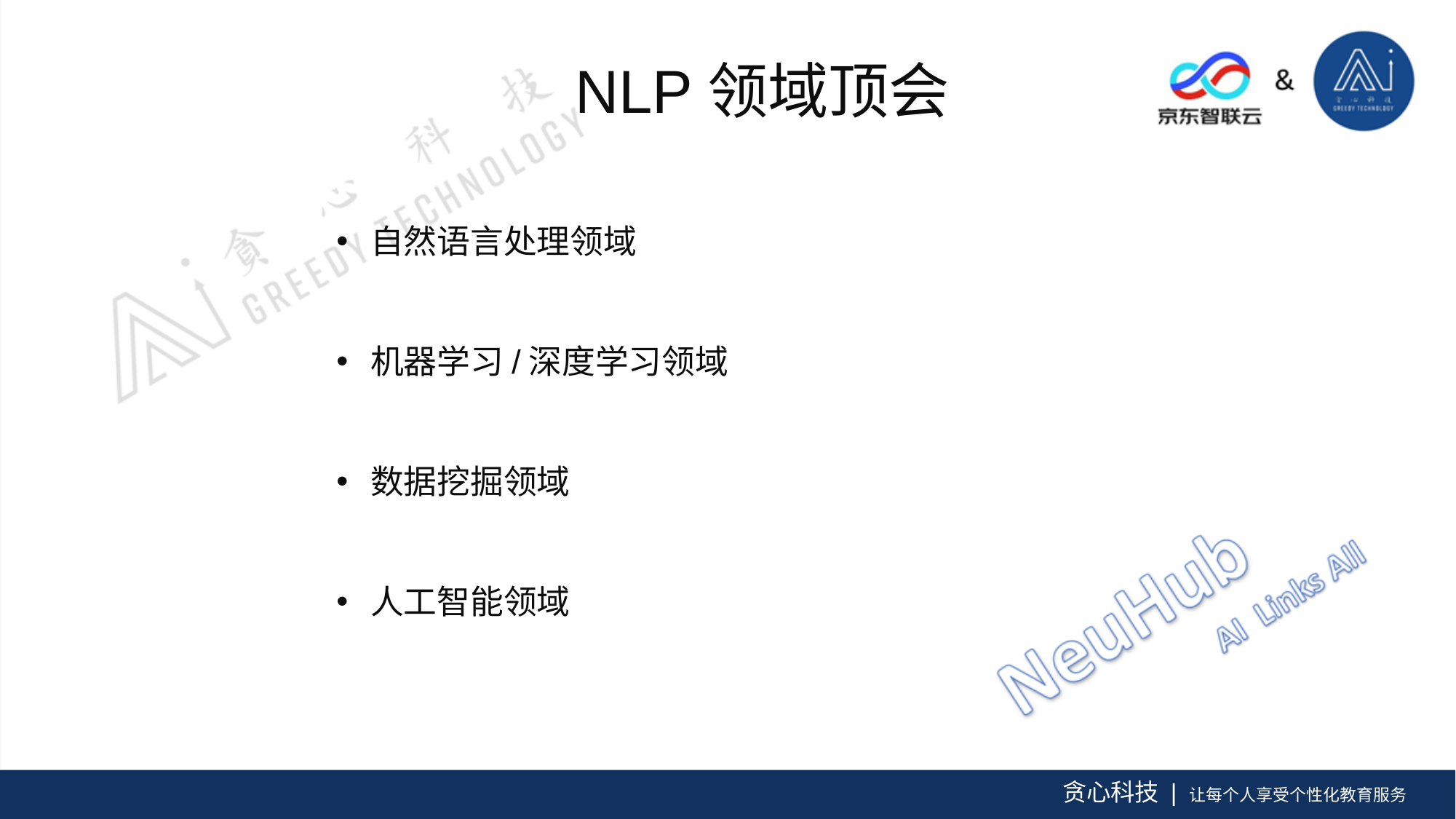

NLP领域顶会
自然语言处理领域

机器学习/深度学习领域

数据挖掘领域

人工智能领域